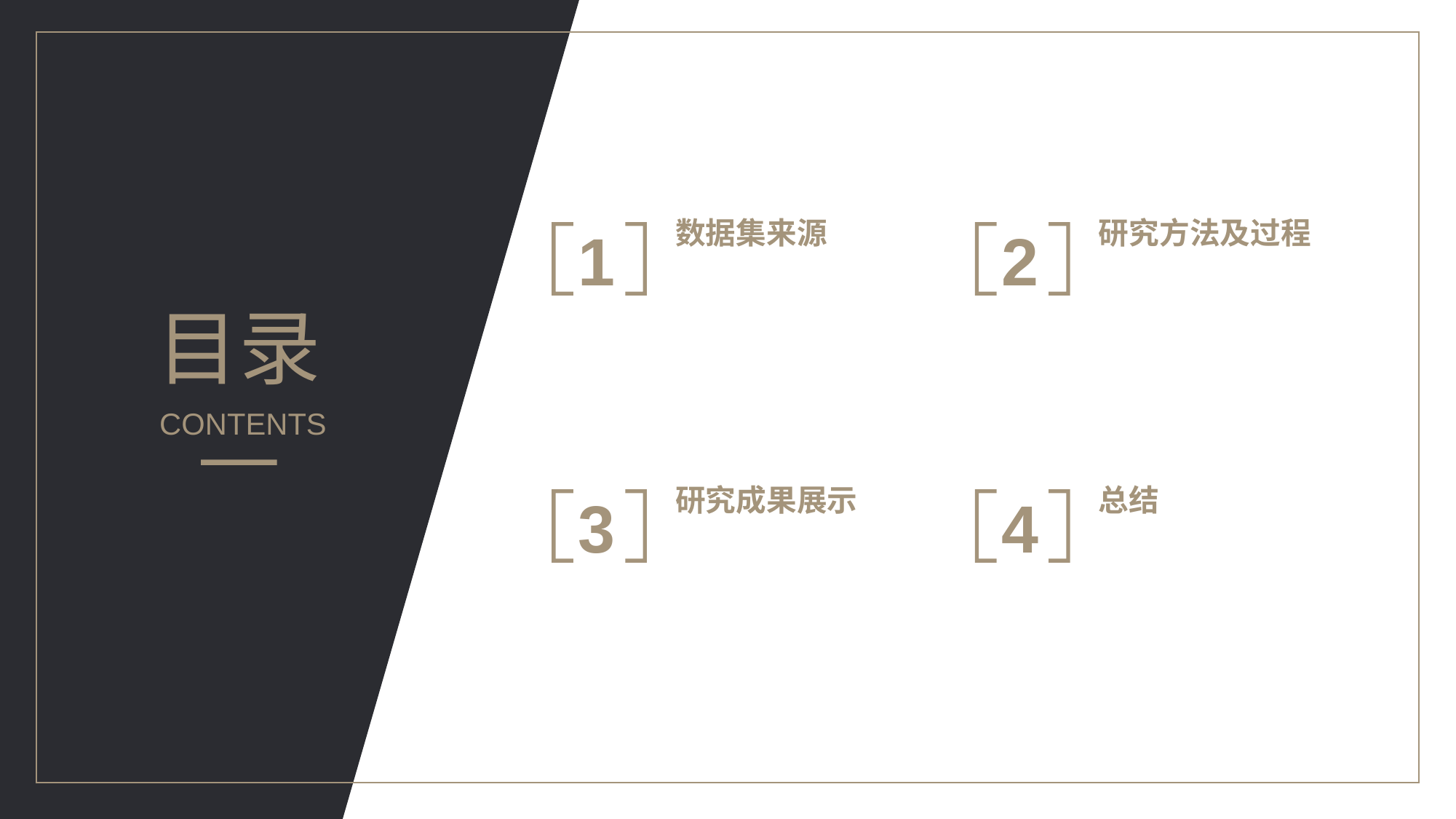

数据集来源
1

研究方法及过程
2

目录
CONTENTS

研究成果展示
3

总结
4